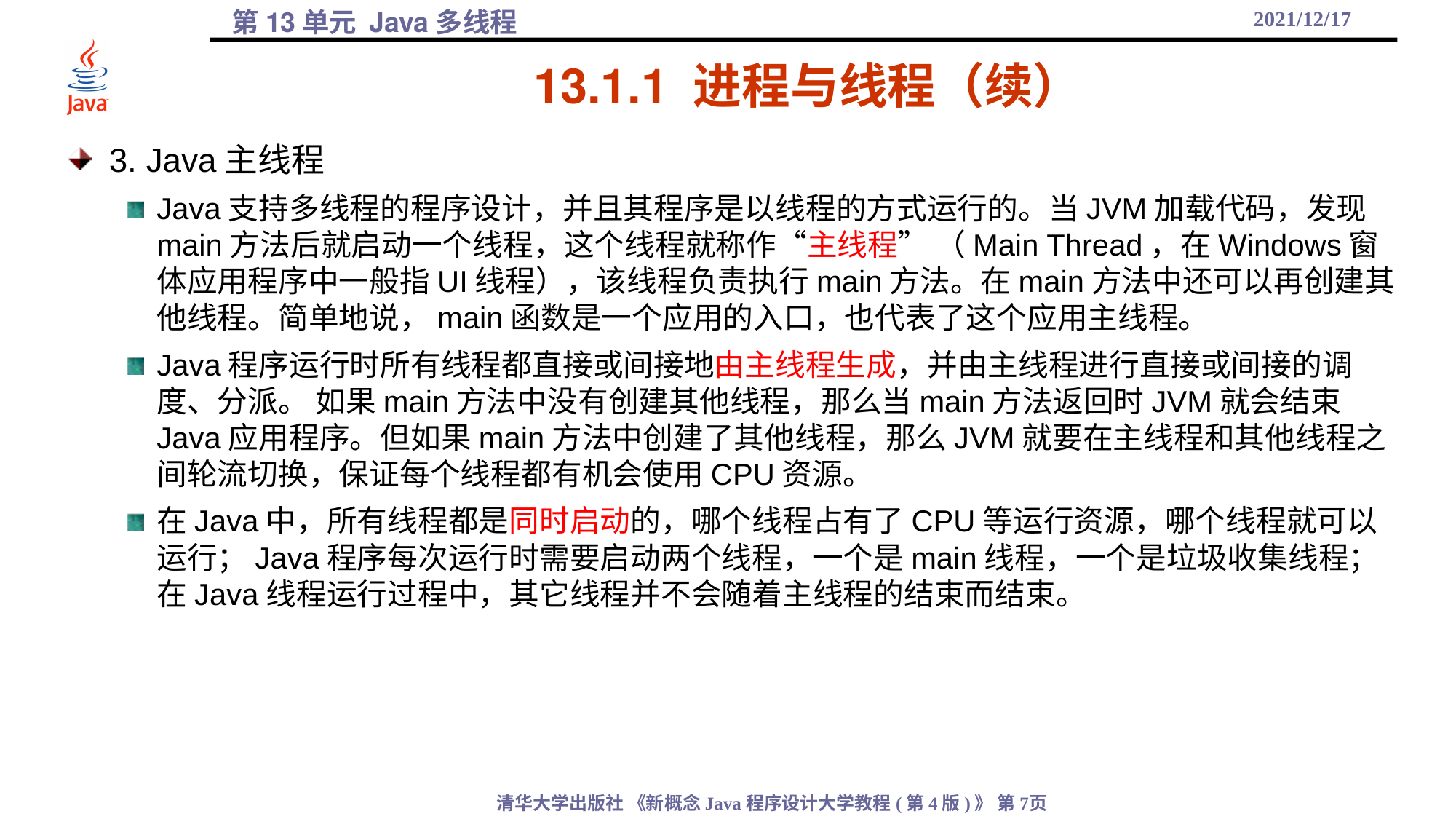

2021/12/17
# 13.1.1 进程与线程（续）
3. Java主线程
Java支持多线程的程序设计，并且其程序是以线程的方式运行的。当JVM加载代码，发现main方法后就启动一个线程，这个线程就称作“主线程” （Main Thread，在Windows窗体应用程序中一般指UI线程），该线程负责执行main方法。在main方法中还可以再创建其他线程。简单地说，main函数是一个应用的入口，也代表了这个应用主线程。
Java程序运行时所有线程都直接或间接地由主线程生成，并由主线程进行直接或间接的调度、分派。 如果main方法中没有创建其他线程，那么当main方法返回时JVM就会结束Java应用程序。但如果main方法中创建了其他线程，那么JVM就要在主线程和其他线程之间轮流切换，保证每个线程都有机会使用CPU资源。
在Java中，所有线程都是同时启动的，哪个线程占有了CPU等运行资源，哪个线程就可以运行；Java程序每次运行时需要启动两个线程，一个是main线程，一个是垃圾收集线程；在Java线程运行过程中，其它线程并不会随着主线程的结束而结束。